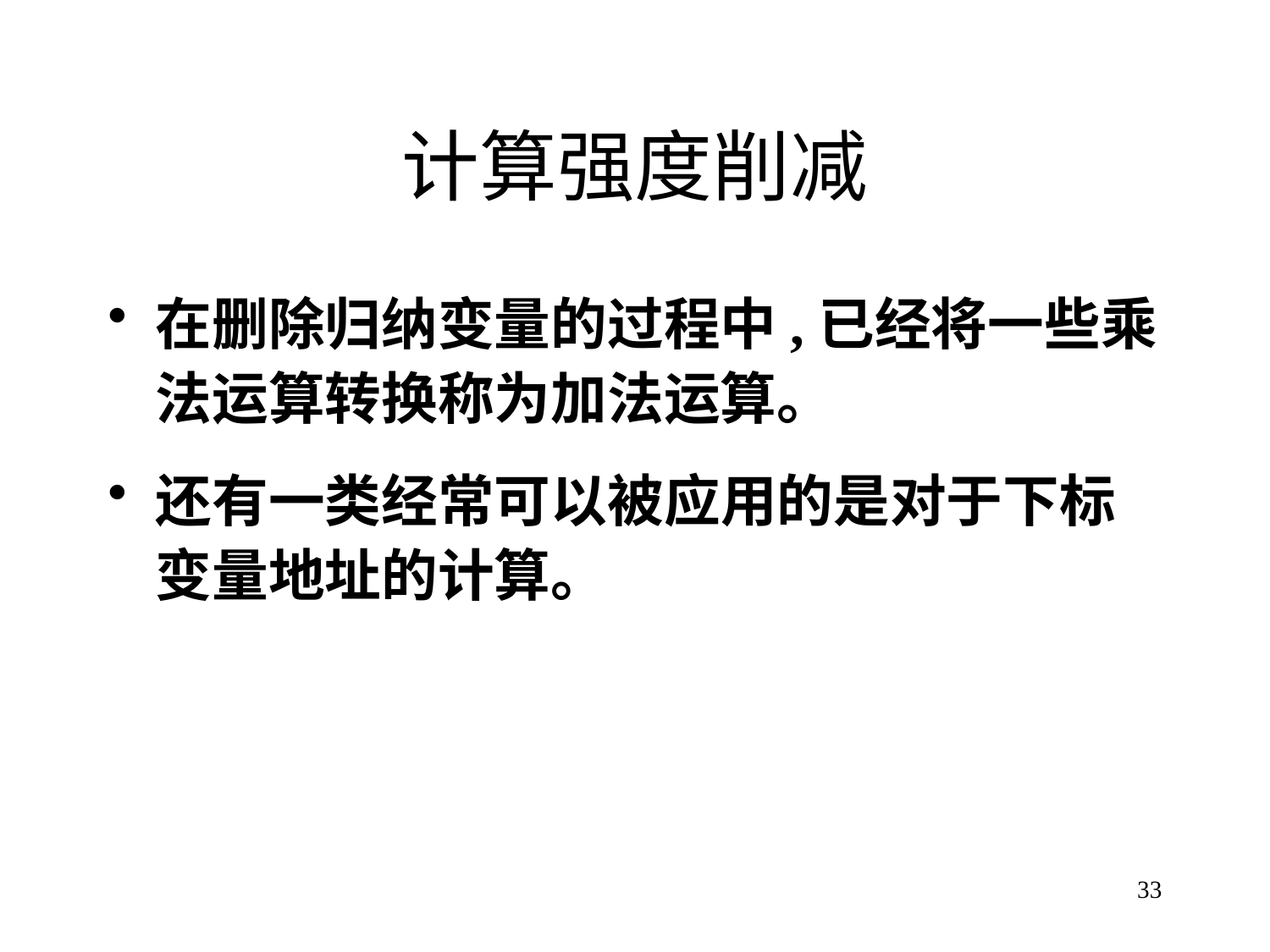

# 计算强度削减
在删除归纳变量的过程中,已经将一些乘法运算转换称为加法运算。
还有一类经常可以被应用的是对于下标变量地址的计算。
33